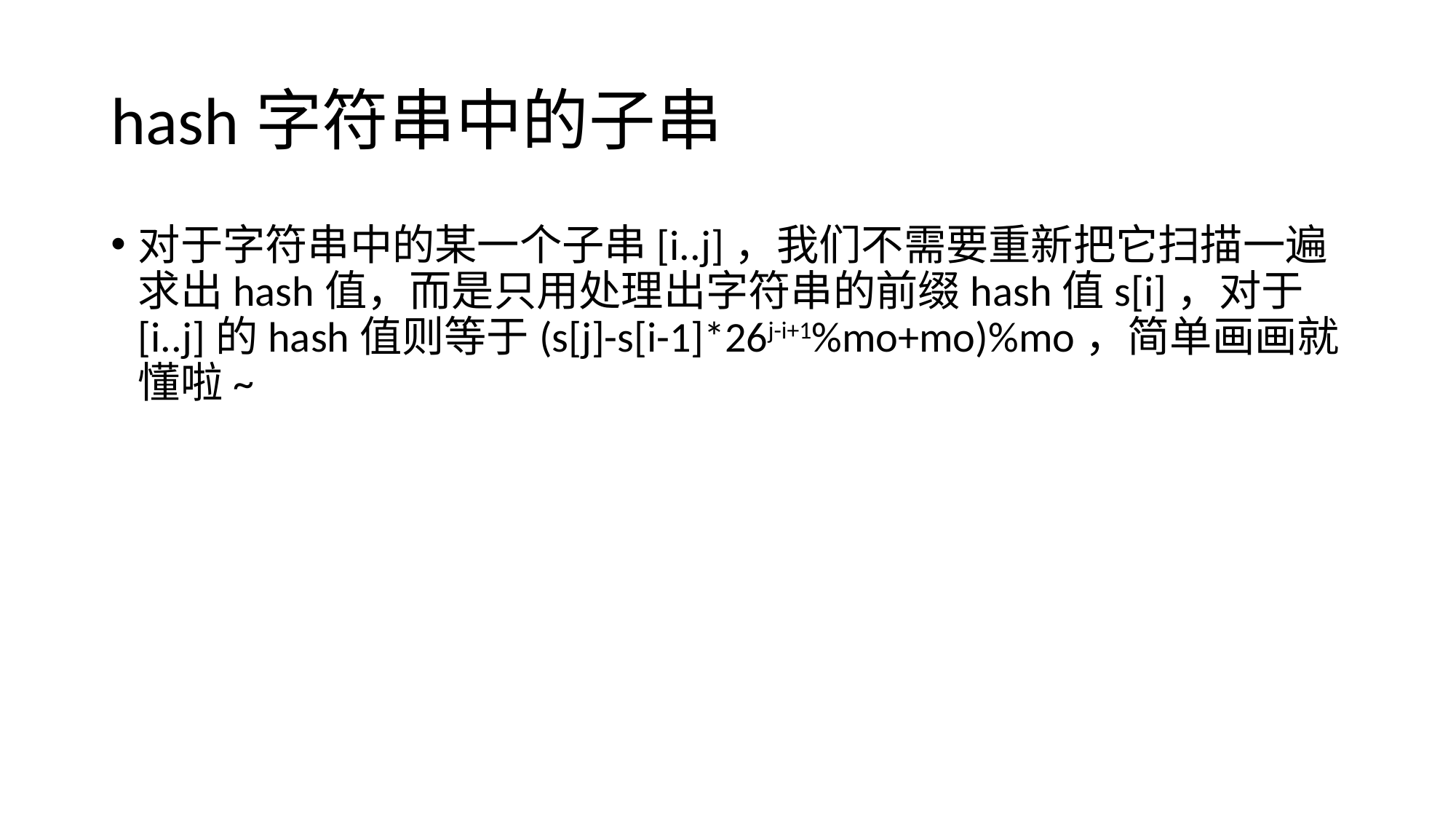

# hash字符串中的子串
对于字符串中的某一个子串[i..j]，我们不需要重新把它扫描一遍求出hash值，而是只用处理出字符串的前缀hash值s[i]，对于[i..j]的hash值则等于(s[j]-s[i-1]*26j-i+1%mo+mo)%mo，简单画画就懂啦~